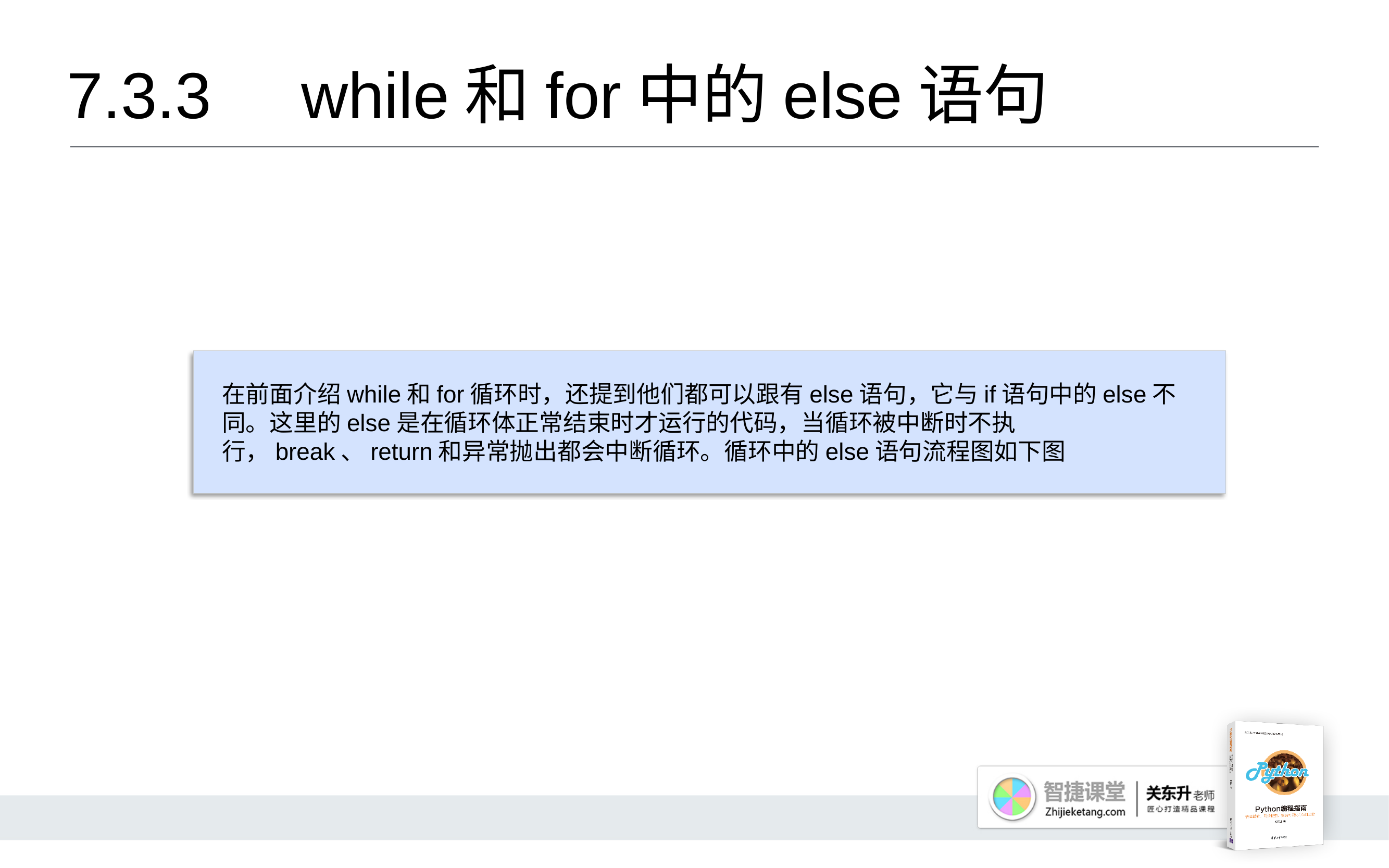

# 7.3.3 	while和for中的else语句
在前面介绍while和for循环时，还提到他们都可以跟有else语句，它与if语句中的else不同。这里的else是在循环体正常结束时才运行的代码，当循环被中断时不执行，break、return和异常抛出都会中断循环。循环中的else语句流程图如下图